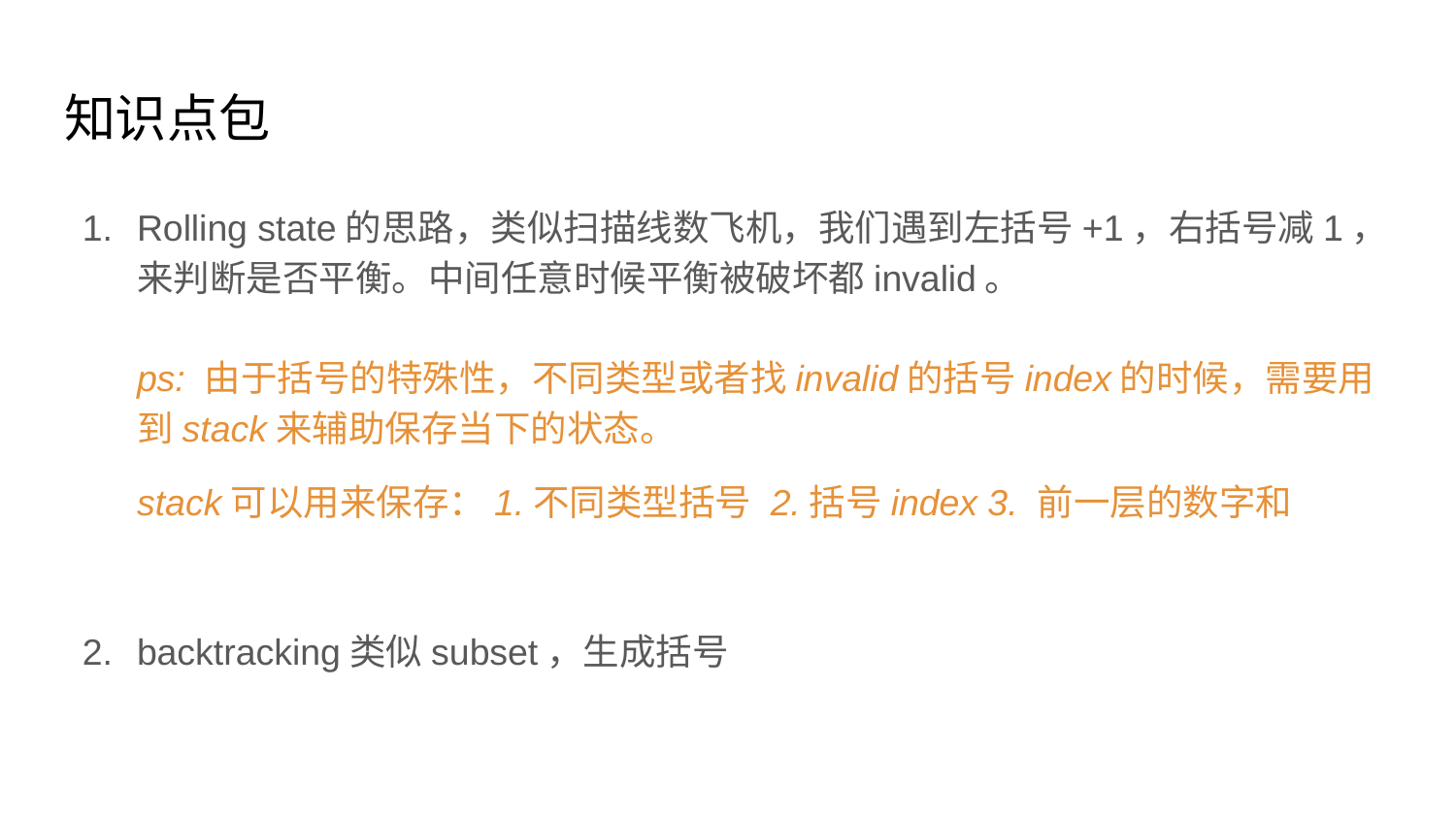

# 知识点包
Rolling state的思路，类似扫描线数飞机，我们遇到左括号+1，右括号减1，来判断是否平衡。中间任意时候平衡被破坏都invalid。
ps: 由于括号的特殊性，不同类型或者找invalid的括号index的时候，需要用到stack来辅助保存当下的状态。
stack可以用来保存：1.不同类型括号 2.括号index 3. 前一层的数字和

backtracking类似subset，生成括号